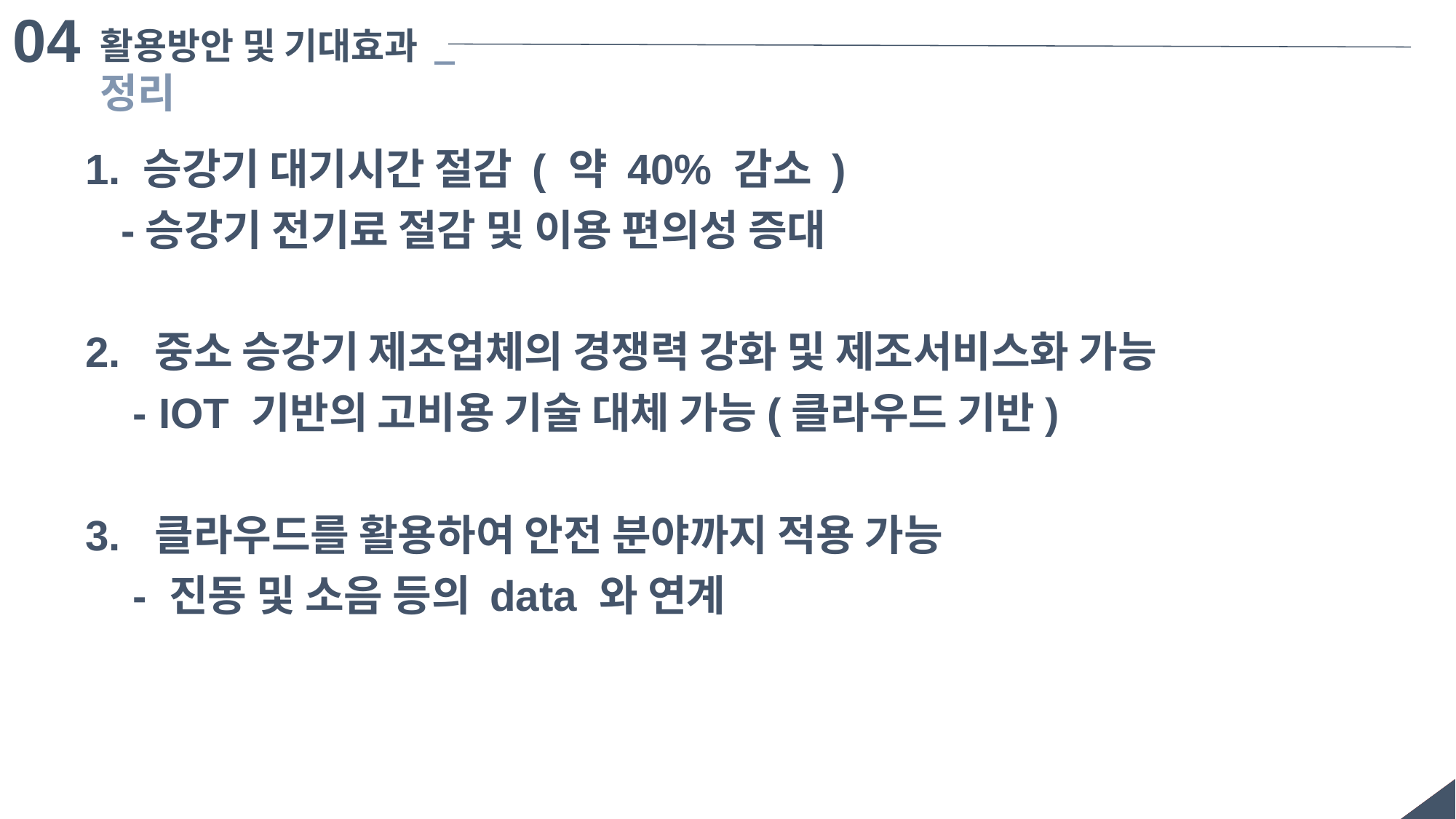

04
활용방안 및 기대효과 _정리
1. 승강기 대기시간 절감 ( 약 40% 감소 )
   -승강기 전기료 절감 및 이용 편의성 증대

2.  중소 승강기 제조업체의 경쟁력 강화 및 제조서비스화 가능
    - IOT 기반의 고비용 기술 대체 가능(클라우드 기반)

3.  클라우드를 활용하여 안전 분야까지 적용 가능
    - 진동 및 소음 등의 data 와 연계